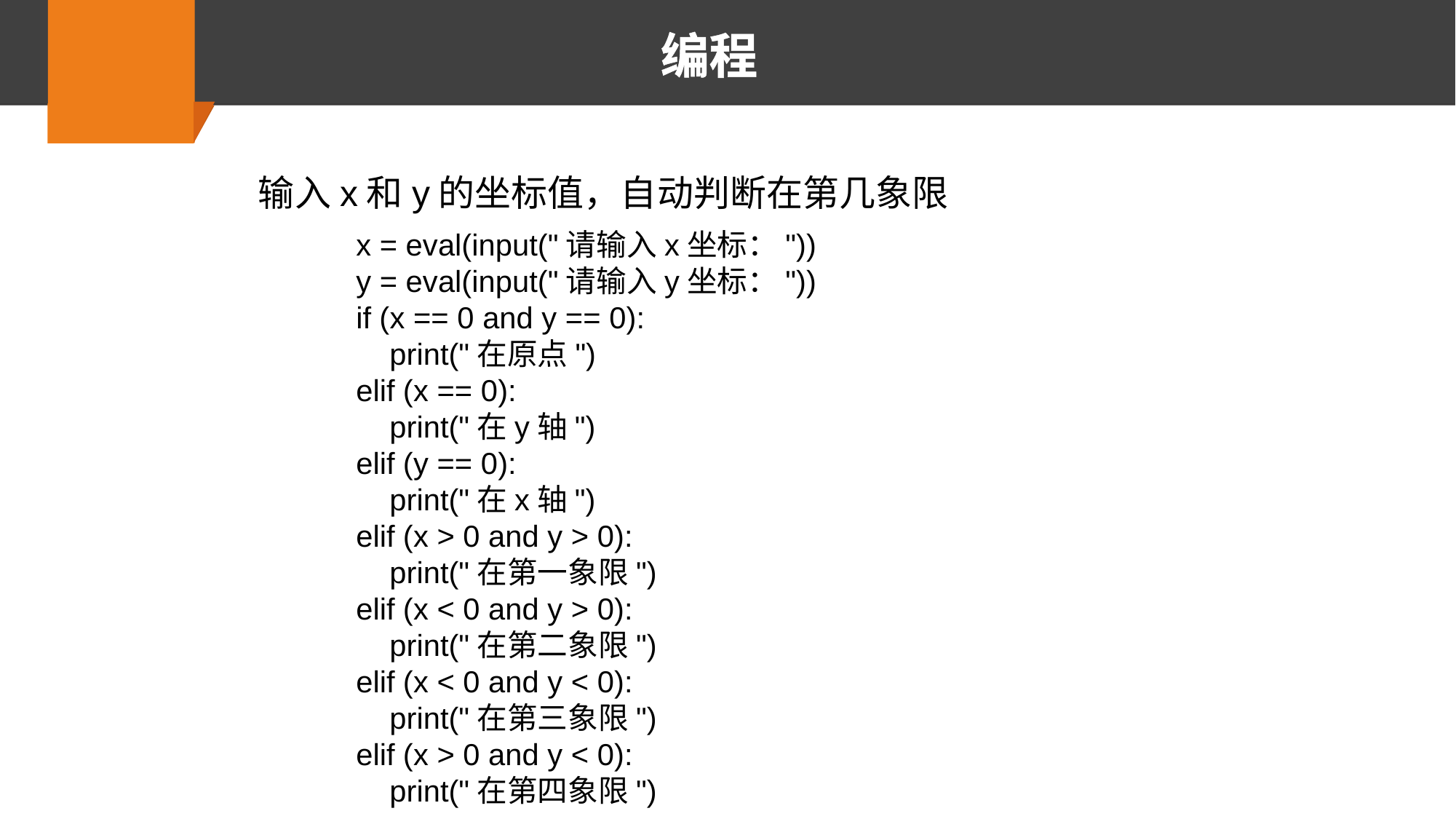

编程
输入x和y的坐标值，自动判断在第几象限
x = eval(input("请输入x坐标："))
y = eval(input("请输入y坐标："))
if (x == 0 and y == 0):
    print("在原点")
elif (x == 0):
    print("在y轴")
elif (y == 0):
    print("在x轴")
elif (x > 0 and y > 0):
    print("在第一象限")
elif (x < 0 and y > 0):
    print("在第二象限")
elif (x < 0 and y < 0):
    print("在第三象限")
elif (x > 0 and y < 0):
    print("在第四象限")